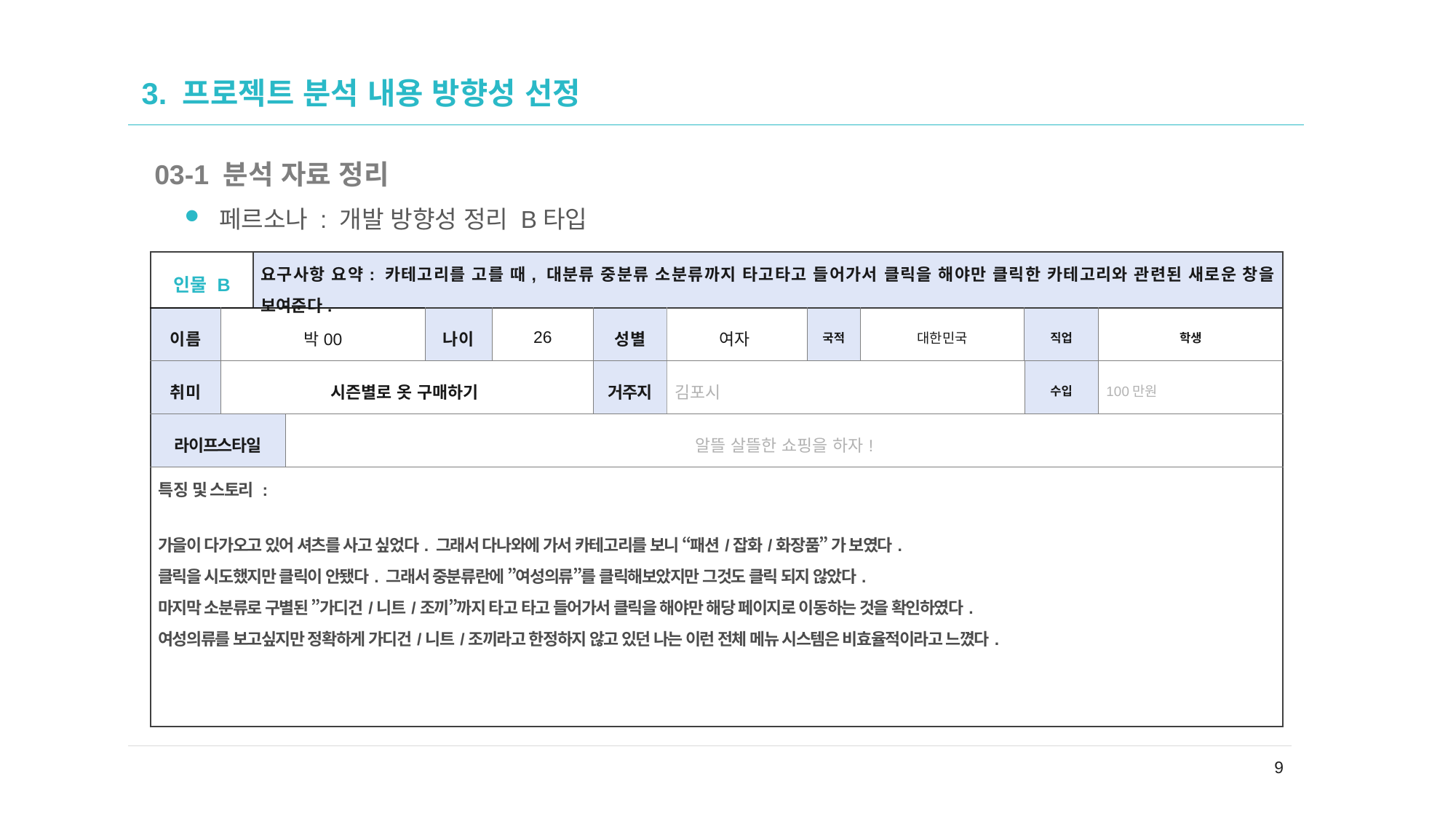

02
# 3. 프로젝트 분석 내용 방향성 선정
03-1 분석 자료 정리
페르소나 : 개발 방향성 정리 B타입
| 인물 B |  | 요구사항 요약: 카테고리를 고를 때, 대분류 중분류 소분류까지 타고타고 들어가서 클릭을 해야만 클릭한 카테고리와 관련된 새로운 창을 보여준다. |  |  |  |  |  |  |  |  |  |
| --- | --- | --- | --- | --- | --- | --- | --- | --- | --- | --- | --- |
| 이름 | 박00 |  |  | 나이 | 26 | 성별 | 여자 | 국적 | 대한민국 | 직업 | 학생 |
| 취미 | 시즌별로 옷 구매하기 |  |  |  |  | 거주지 | 김포시 |  |  | 수입 | 100만원 |
| 라이프스타일 |  |  | 알뜰 살뜰한 쇼핑을 하자! |  |  |  |  |  |  |  |  |
| 특징 및 스토리 : 가을이 다가오고 있어 셔츠를 사고 싶었다. 그래서 다나와에 가서 카테고리를 보니 “패션/잡화/화장품” 가 보였다. 클릭을 시도했지만 클릭이 안됐다. 그래서 중분류란에 ”여성의류”를 클릭해보았지만 그것도 클릭 되지 않았다. 마지막 소분류로 구별된 ”가디건/니트/조끼”까지 타고 타고 들어가서 클릭을 해야만 해당 페이지로 이동하는 것을 확인하였다. 여성의류를 보고싶지만 정확하게 가디건/니트/조끼라고 한정하지 않고 있던 나는 이런 전체 메뉴 시스템은 비효율적이라고 느꼈다. |  |  |  |  |  |  |  |  |  |  |  |
9